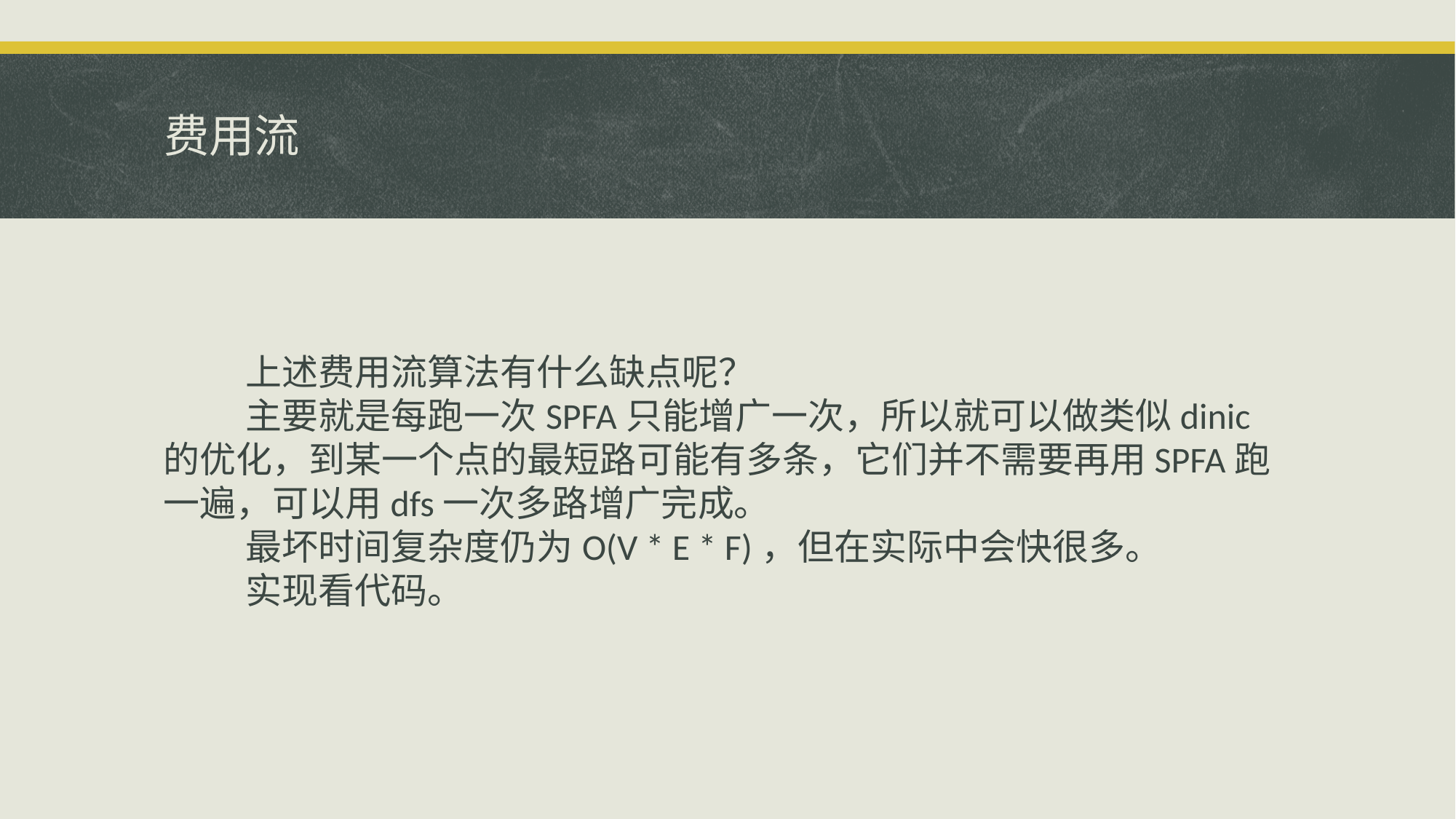

# 费用流
         上述费用流算法有什么缺点呢？
         主要就是每跑一次SPFA只能增广一次，所以就可以做类似dinic的优化，到某一个点的最短路可能有多条，它们并不需要再用SPFA跑一遍，可以用dfs一次多路增广完成。
         最坏时间复杂度仍为O(V * E * F)，但在实际中会快很多。
         实现看代码。